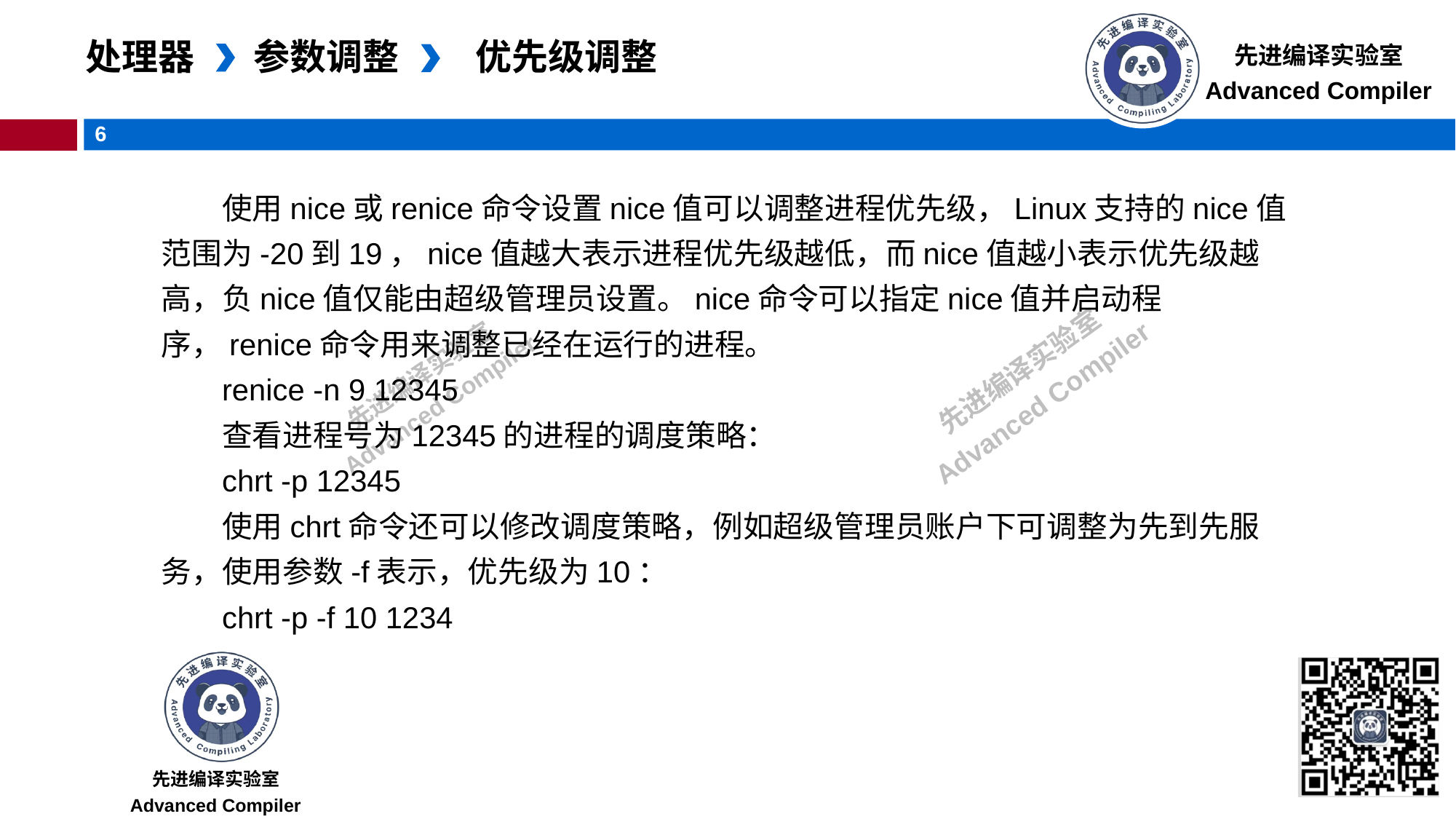

处理器
参数调整
优先级调整

使用nice或renice命令设置nice值可以调整进程优先级，Linux支持的nice值范围为-20到19，nice值越大表示进程优先级越低，而nice值越小表示优先级越高，负nice值仅能由超级管理员设置。nice命令可以指定nice值并启动程序，renice命令用来调整已经在运行的进程。
renice -n 9 12345
查看进程号为12345的进程的调度策略：
chrt -p 12345
使用chrt命令还可以修改调度策略，例如超级管理员账户下可调整为先到先服务，使用参数-f表示，优先级为10：
chrt -p -f 10 1234